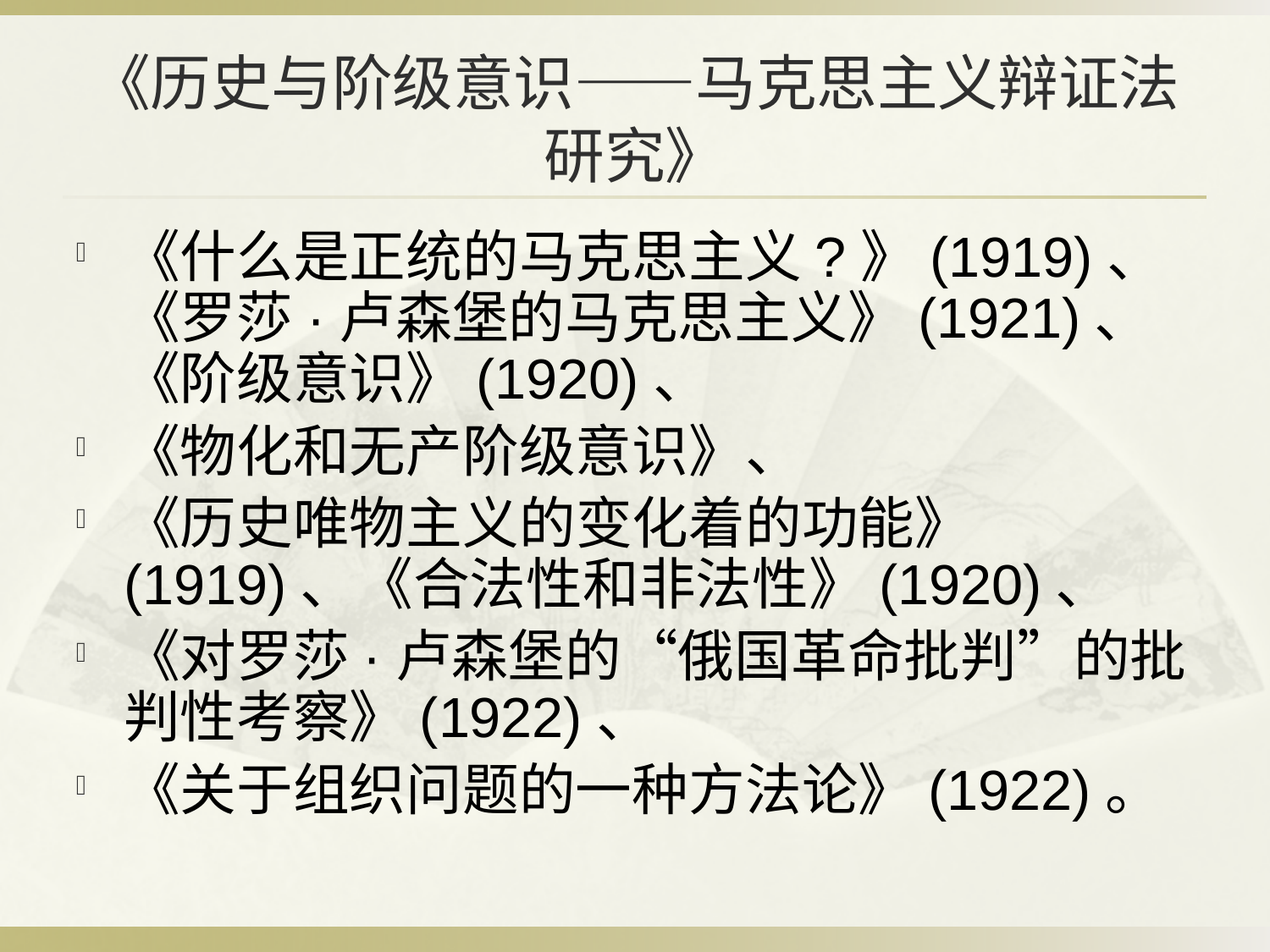

# 《历史与阶级意识——马克思主义辩证法研究》
《什么是正统的马克思主义?》(1919)、《罗莎·卢森堡的马克思主义》(1921)、《阶级意识》(1920)、
《物化和无产阶级意识》、
《历史唯物主义的变化着的功能》(1919)、《合法性和非法性》(1920)、
《对罗莎·卢森堡的“俄国革命批判”的批判性考察》(1922)、
《关于组织问题的一种方法论》(1922)。